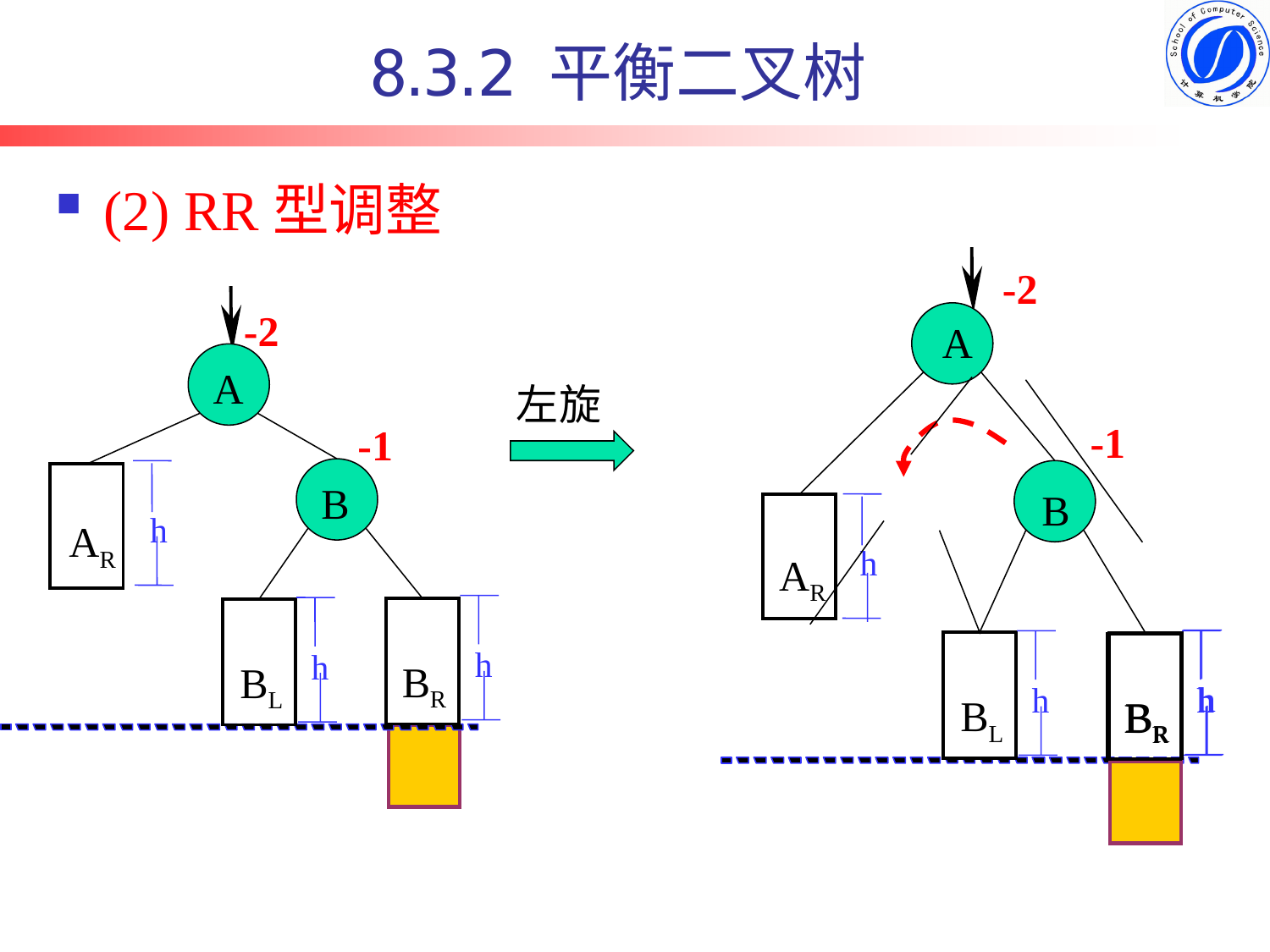

8.3.2 平衡二叉树
(2) RR型调整

-2
-1

A

B

h

AR

h

BR

h

BL

A
-2
-1
左旋

B

h

AR

h

BR

h

BL

h

BR